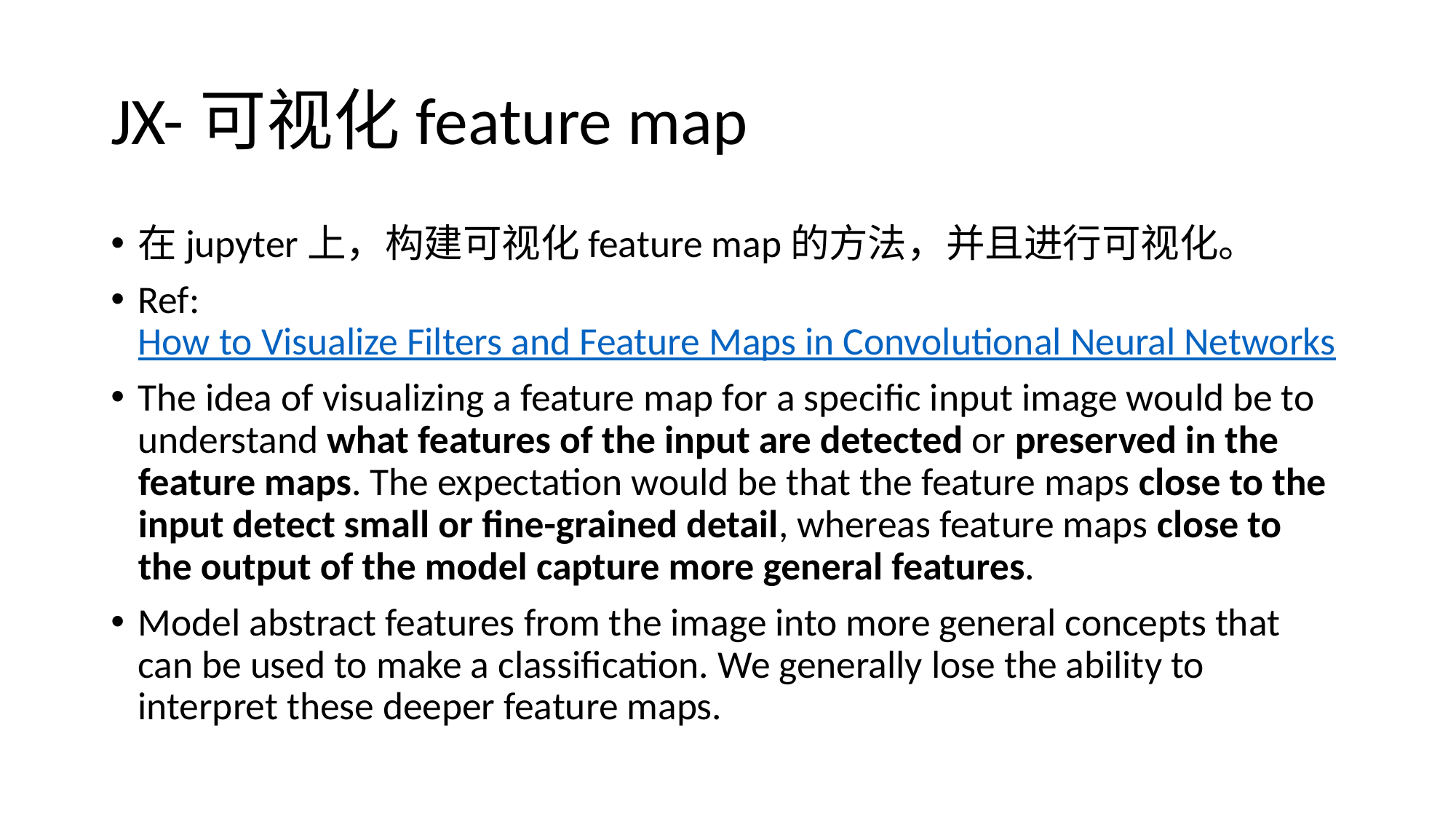

# JX-可视化feature map
在jupyter上，构建可视化feature map的方法，并且进行可视化。
Ref: How to Visualize Filters and Feature Maps in Convolutional Neural Networks
The idea of visualizing a feature map for a specific input image would be to understand what features of the input are detected or preserved in the feature maps. The expectation would be that the feature maps close to the input detect small or fine-grained detail, whereas feature maps close to the output of the model capture more general features.
Model abstract features from the image into more general concepts that can be used to make a classification. We generally lose the ability to interpret these deeper feature maps.

12